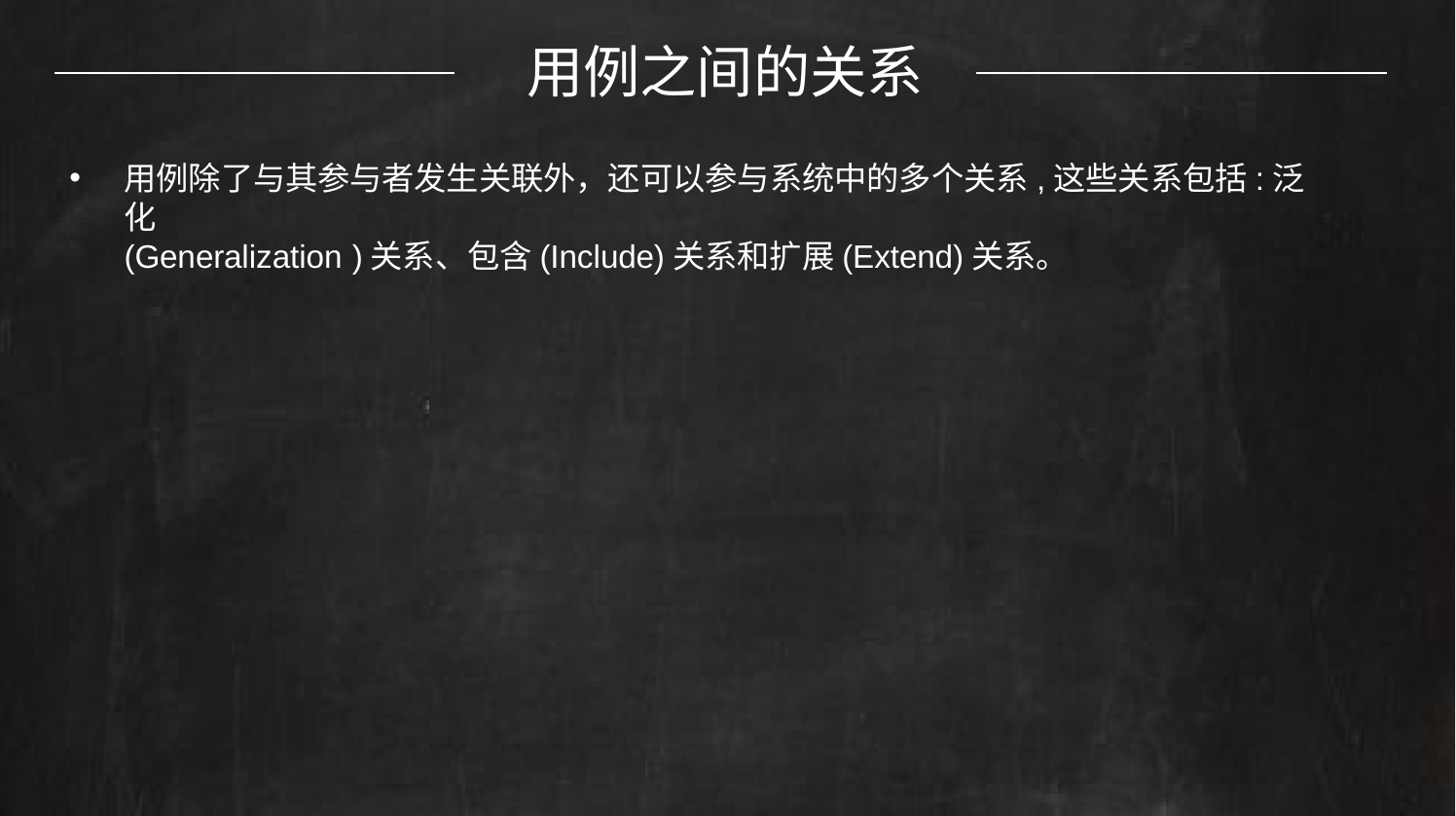

# 用例之间的关系

用例除了与其参与者发生关联外，还可以参与系统中的多个关系,这些关系包括:泛化
(Generalization )关系、包含(Include)关系和扩展(Extend)关系。